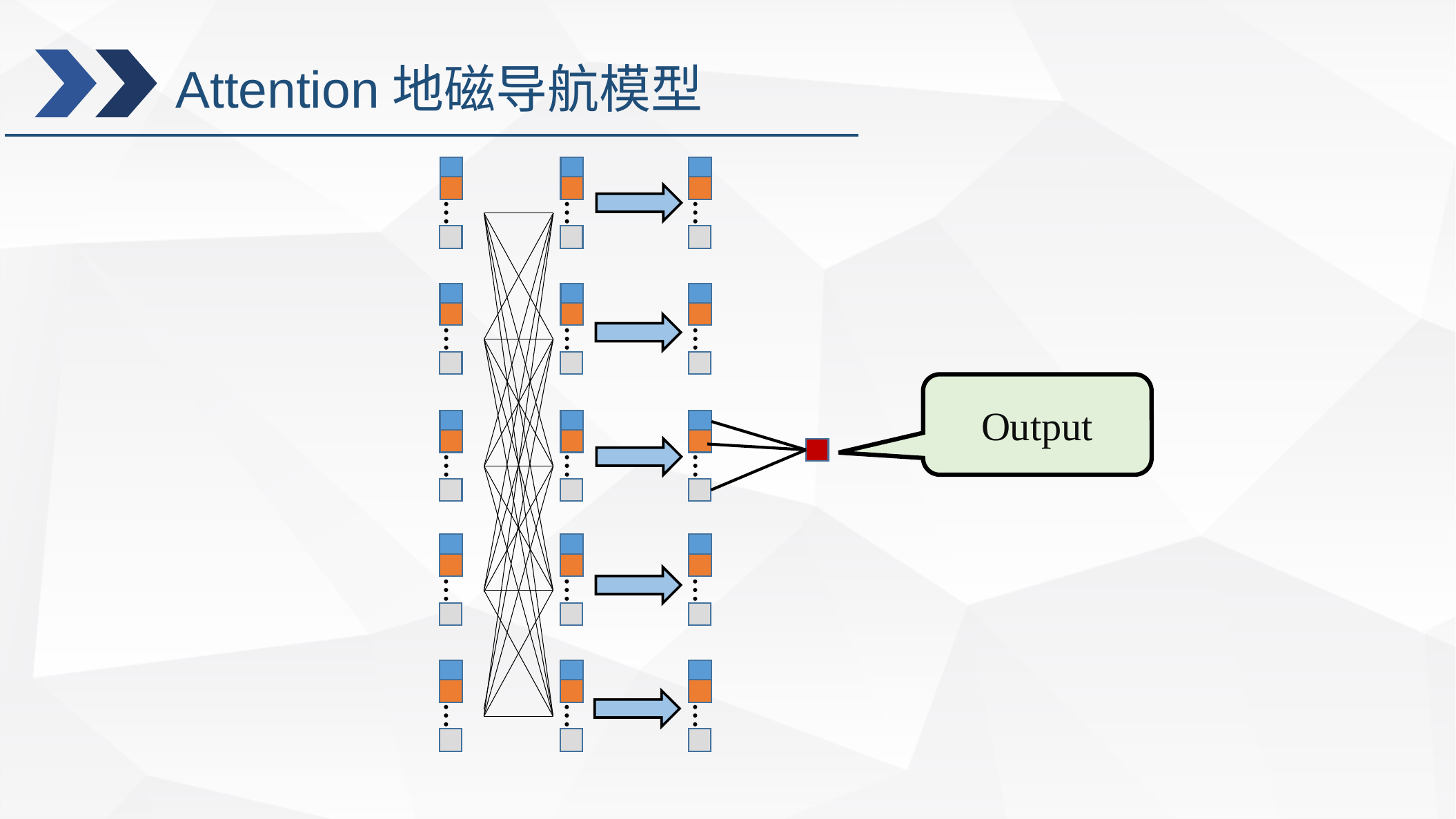

Attention地磁导航模型

…

…

…

…

…

…

Output

…

…

…

…

…

…

…

…

…